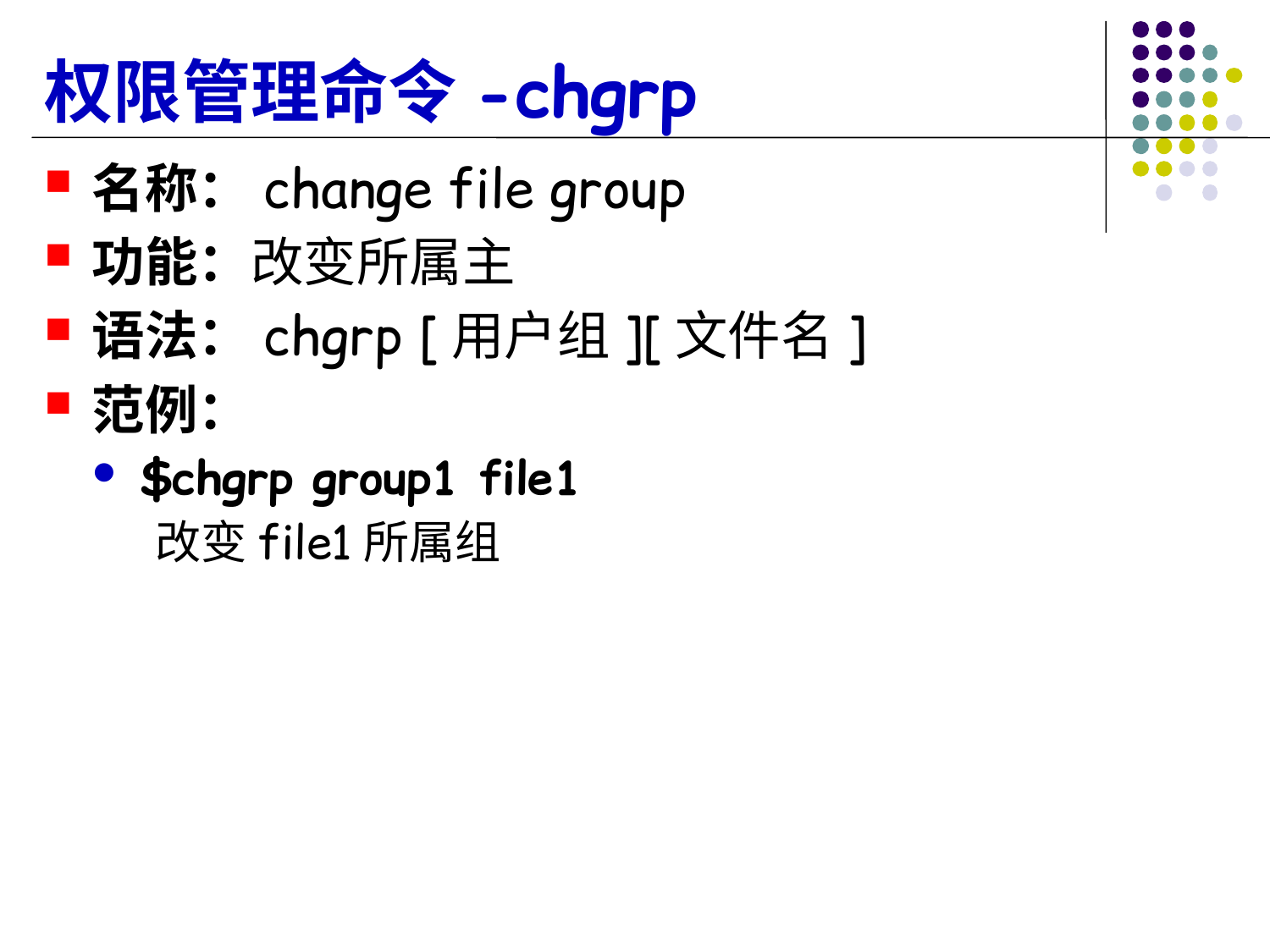

# 权限管理命令-chgrp
名称：change file group
功能：改变所属主
语法：chgrp [用户组][文件名]
范例：
$chgrp group1 file1
     改变file1所属组